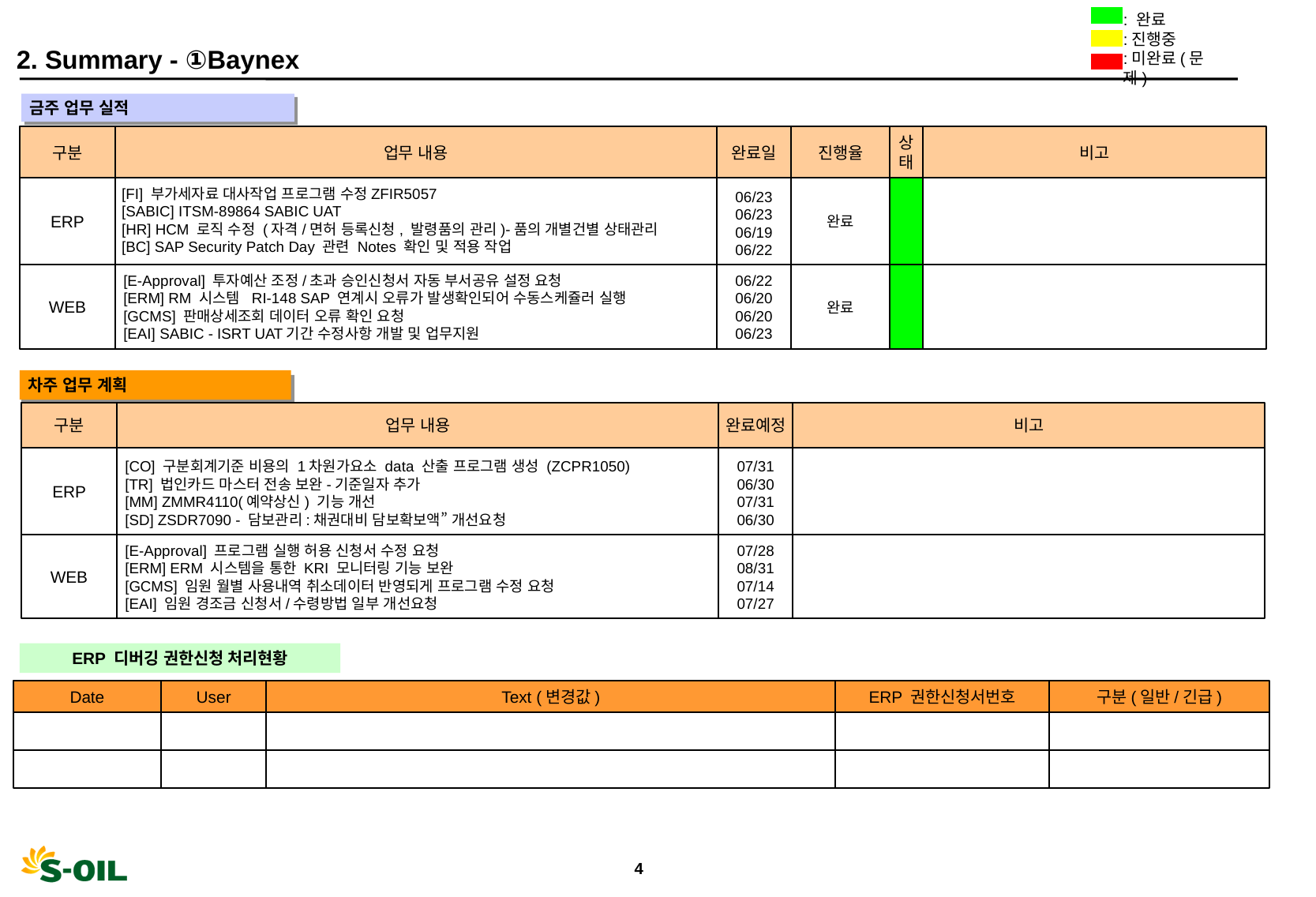

: 완료
:진행중
:미완료(문제)
2. Summary - ①Baynex

 금주 업무 실적
" "
구분
업무 내용
완료일
진행율
상
태
비고

ERP

완료

[FI] 부가세자료 대사작업 프로그램 수정ZFIR5057
[SABIC] ITSM-89864 SABIC UAT
[HR] HCM 로직 수정 (자격/면허 등록신청, 발령품의 관리)-품의 개별건별 상태관리
[BC] SAP Security Patch Day 관련 Notes 확인 및 적용 작업
06/23
06/23
06/19
06/22

WEB

완료

[E-Approval] 투자예산 조정/초과 승인신청서 자동 부서공유 설정 요청
[ERM] RM 시스템  RI-148 SAP 연계시 오류가 발생확인되어 수동스케쥴러 실행
[GCMS] 판매상세조회 데이터 오류 확인 요청
[EAI] SABIC - ISRT UAT기간 수정사항 개발 및 업무지원
06/22
06/20
06/20
06/23

 차주 업무 계획
" "
구분
업무 내용
완료예정
비고

ERP

[CO] 구분회계기준 비용의 1차원가요소 data 산출 프로그램 생성 (ZCPR1050)
[TR] 법인카드 마스터 전송 보완-기준일자 추가
[MM] ZMMR4110(예약상신) 기능 개선
[SD] ZSDR7090 - 담보관리:채권대비 담보확보액” 개선요청
07/31
06/30
07/31
06/30

WEB

[E-Approval] 프로그램 실행 허용 신청서 수정 요청
[ERM] ERM 시스템을 통한 KRI 모니터링 기능 보완
[GCMS] 임원 월별 사용내역 취소데이터 반영되게 프로그램 수정 요청
[EAI] 임원 경조금 신청서/수령방법 일부 개선요청
07/28
08/31
07/14
07/27

ERP 디버깅 권한신청 처리현황
Date
User
Text (변경값)
ERP 권한신청서번호
구분(일반/긴급)